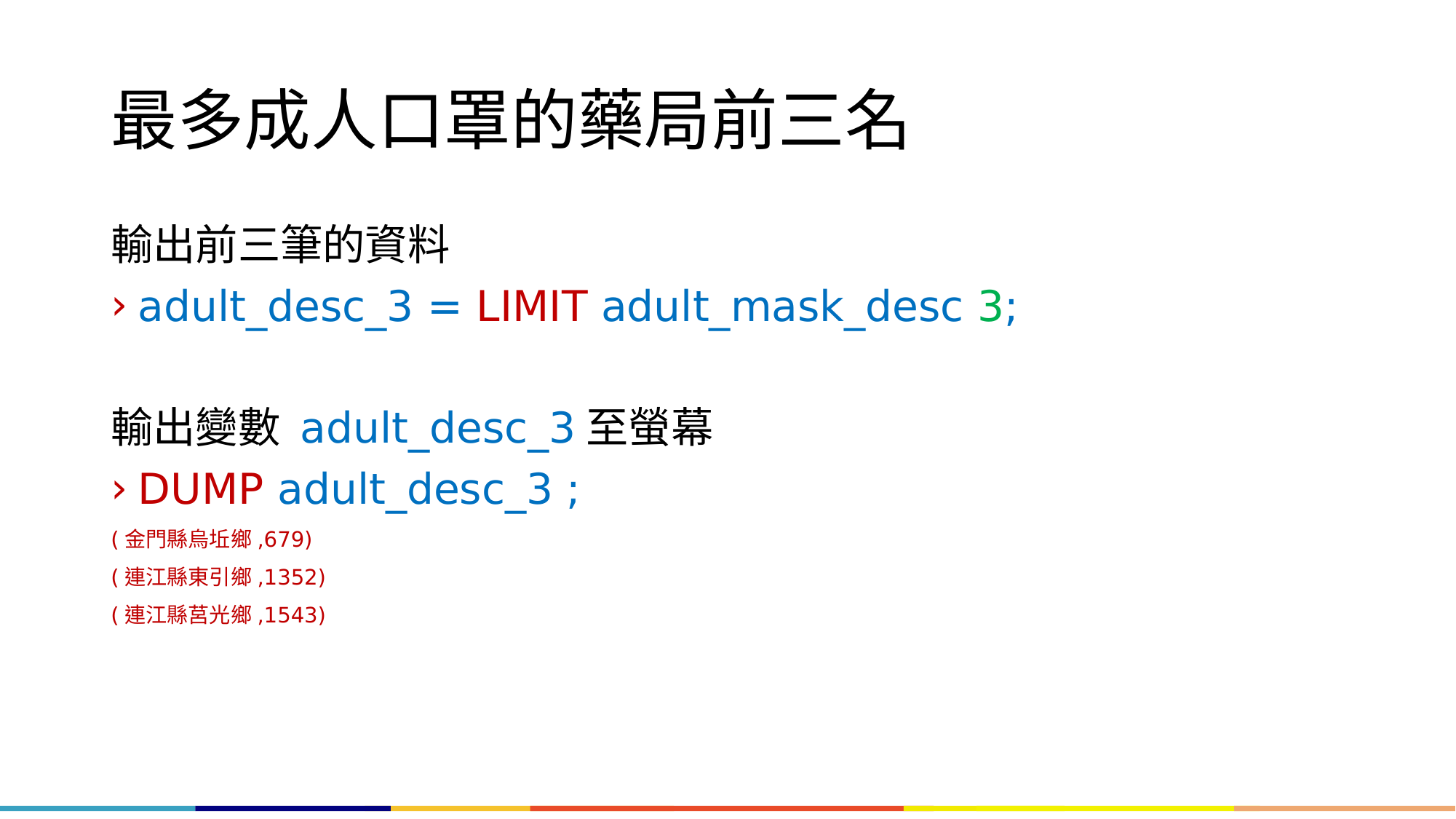

# 最多成人口罩的藥局前三名
輸出前三筆的資料
adult_desc_3 = LIMIT adult_mask_desc 3;

輸出變數 adult_desc_3至螢幕
DUMP adult_desc_3 ;
(金門縣烏坵鄉,679)
(連江縣東引鄉,1352)
(連江縣莒光鄉,1543)